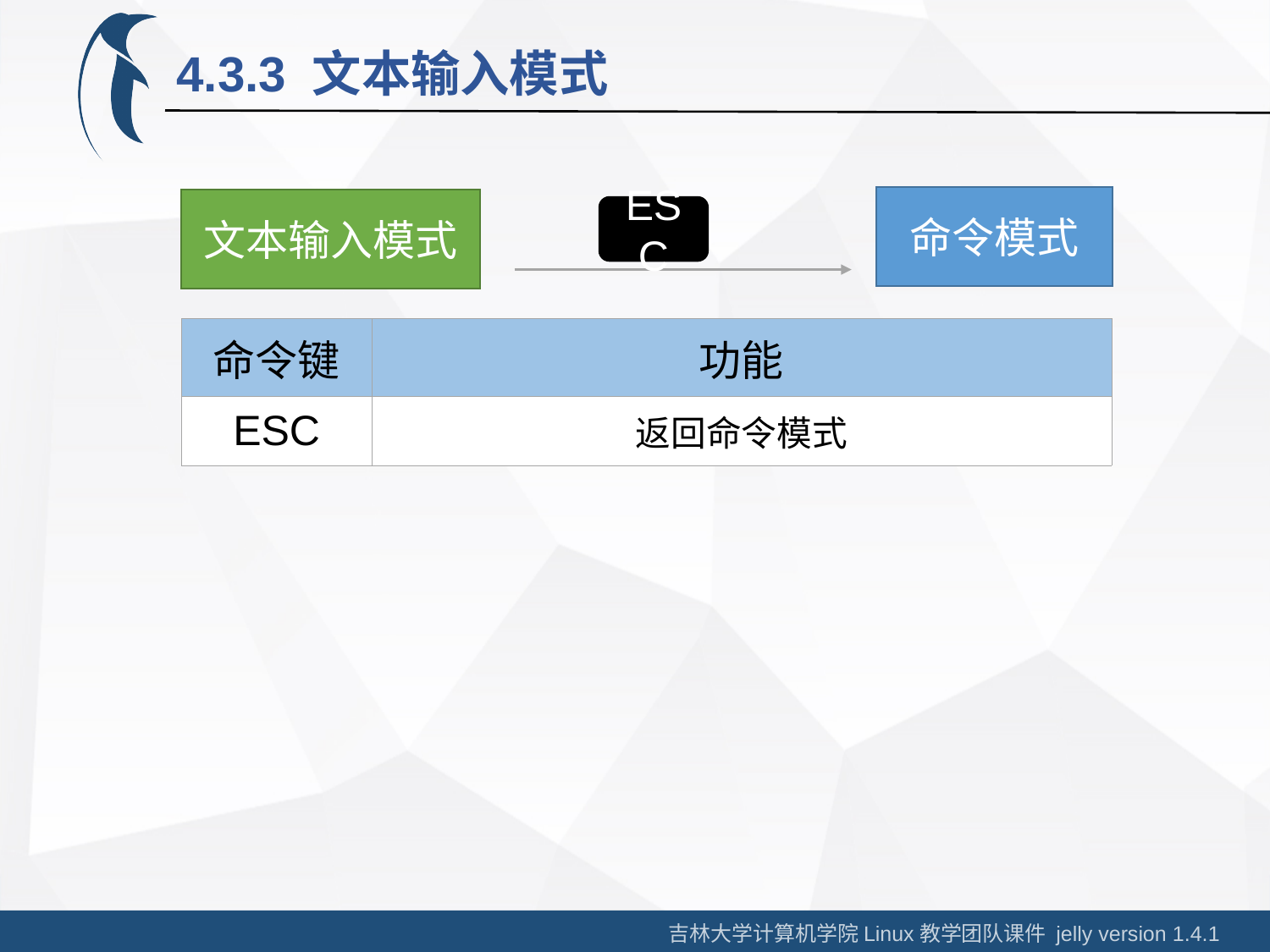

4.3.3 文本输入模式
命令模式
文本输入模式
ESC
| 命令键 | 功能 |
| --- | --- |
| ESC | 返回命令模式 |